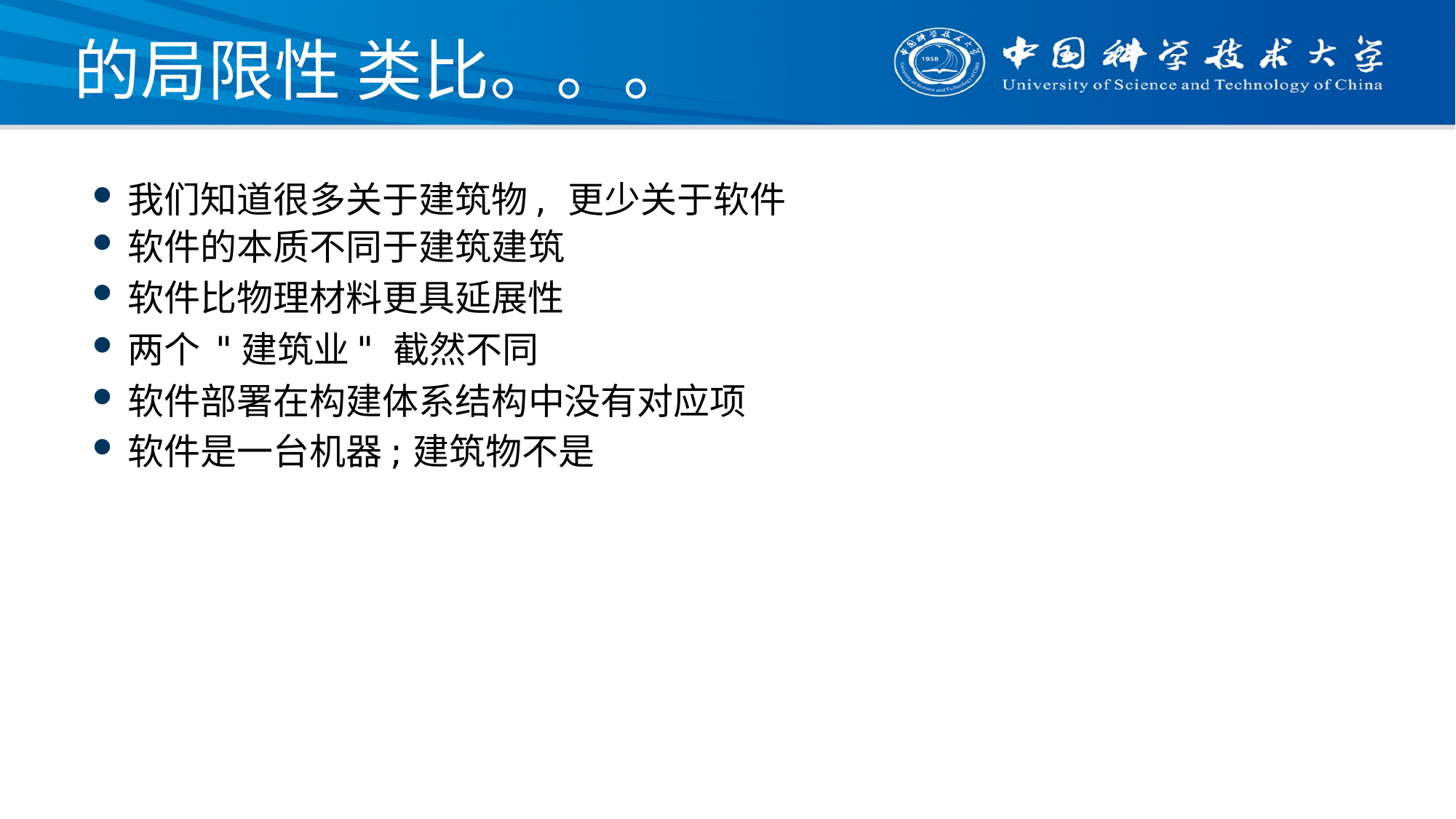

# 的局限性 类比。。。
我们知道很多关于建筑物, 更少关于软件
软件的本质不同于建筑建筑
软件比物理材料更具延展性
两个 "建筑业" 截然不同
软件部署在构建体系结构中没有对应项
软件是一台机器;建筑物不是